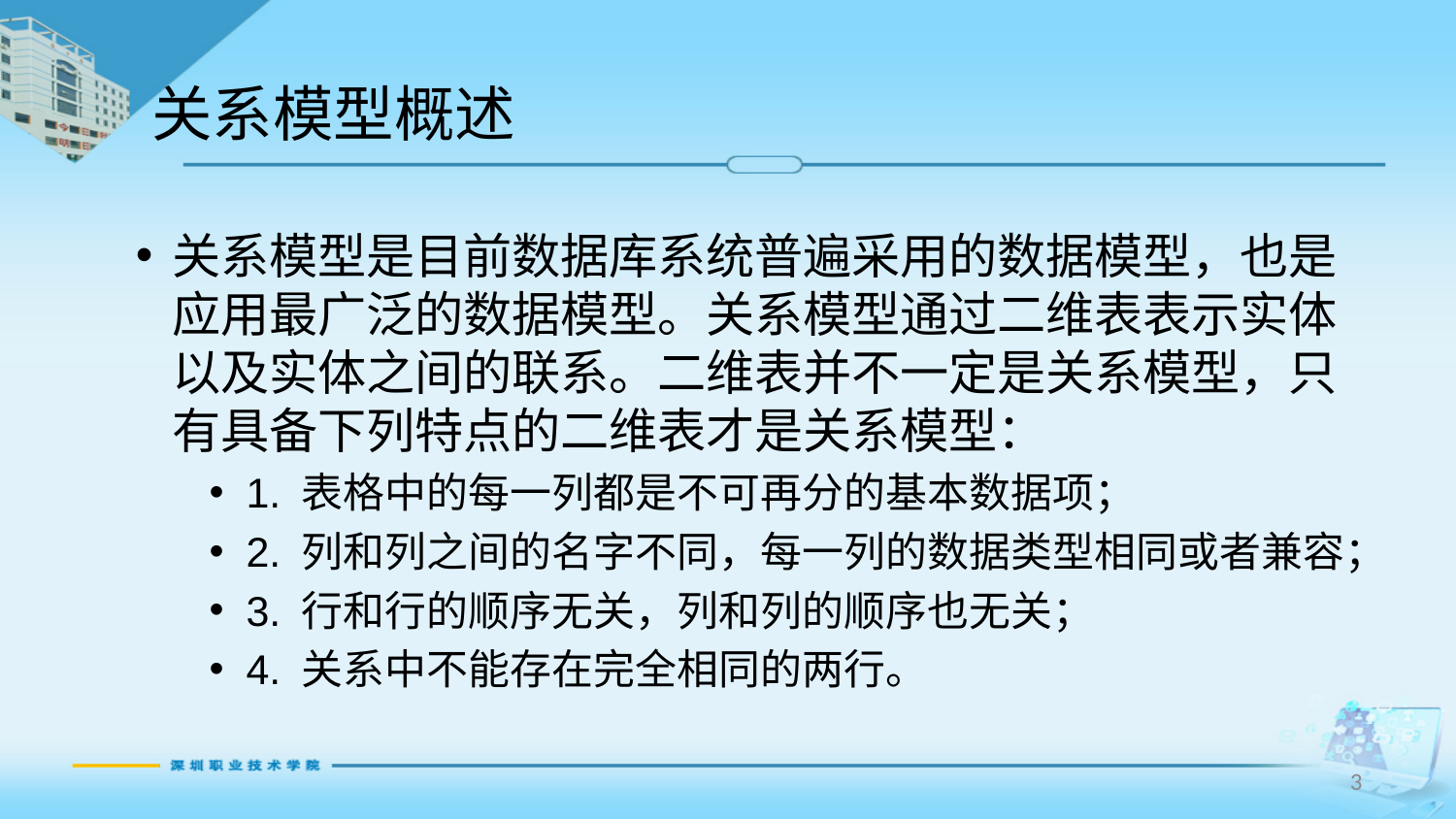

# 关系模型概述
关系模型是目前数据库系统普遍采用的数据模型，也是应用最广泛的数据模型。关系模型通过二维表表示实体以及实体之间的联系。二维表并不一定是关系模型，只有具备下列特点的二维表才是关系模型：
1. 表格中的每一列都是不可再分的基本数据项；
2. 列和列之间的名字不同，每一列的数据类型相同或者兼容；
3. 行和行的顺序无关，列和列的顺序也无关；
4. 关系中不能存在完全相同的两行。
3